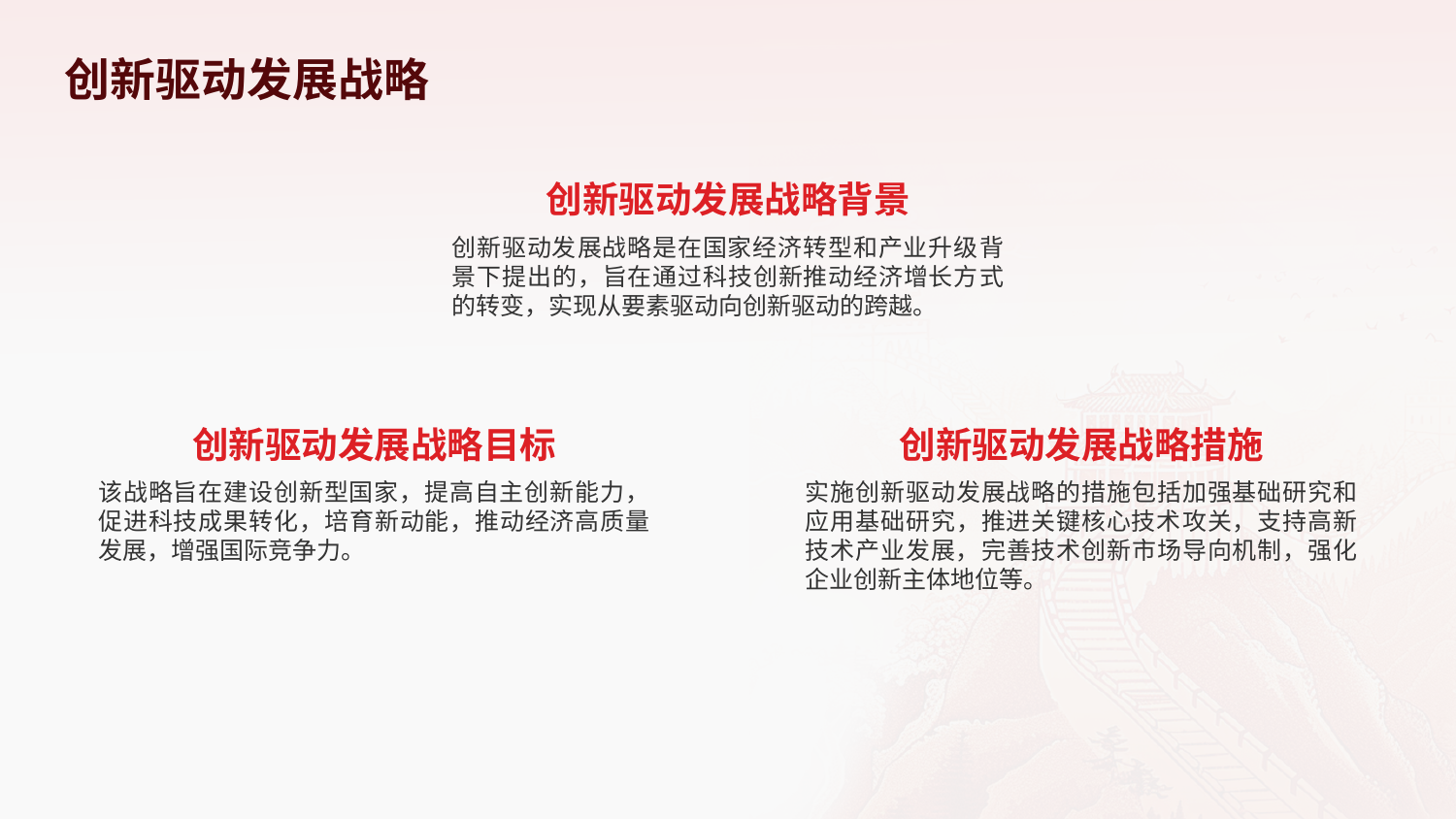

创新驱动发展战略
创新驱动发展战略背景
创新驱动发展战略是在国家经济转型和产业升级背景下提出的，旨在通过科技创新推动经济增长方式的转变，实现从要素驱动向创新驱动的跨越。
创新驱动发展战略目标
创新驱动发展战略措施
该战略旨在建设创新型国家，提高自主创新能力，促进科技成果转化，培育新动能，推动经济高质量发展，增强国际竞争力。
实施创新驱动发展战略的措施包括加强基础研究和应用基础研究，推进关键核心技术攻关，支持高新技术产业发展，完善技术创新市场导向机制，强化企业创新主体地位等。